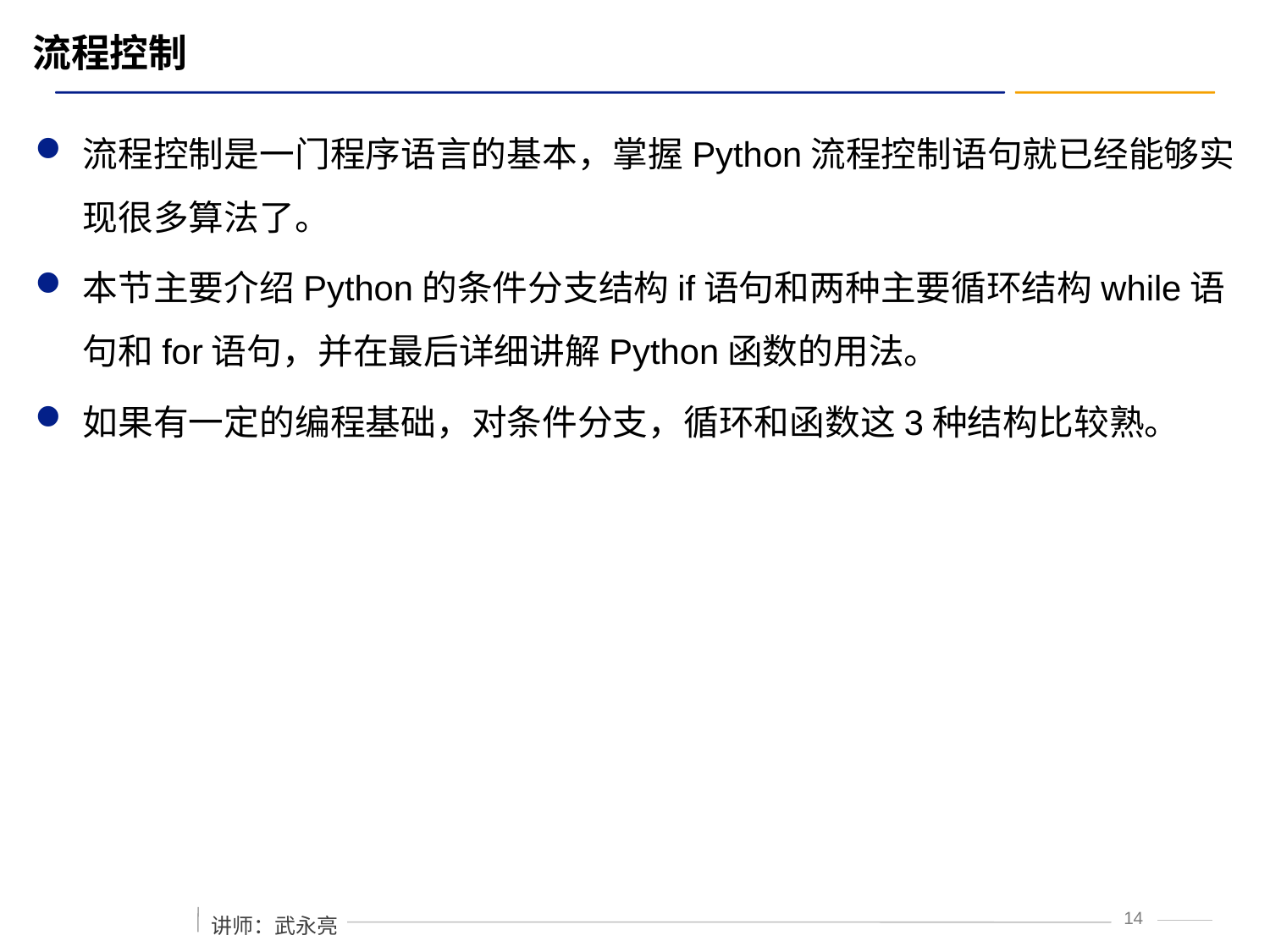

# 流程控制
流程控制是一门程序语言的基本，掌握Python流程控制语句就已经能够实现很多算法了。
本节主要介绍Python的条件分支结构if语句和两种主要循环结构while语句和for语句，并在最后详细讲解Python函数的用法。
如果有一定的编程基础，对条件分支，循环和函数这3种结构比较熟。